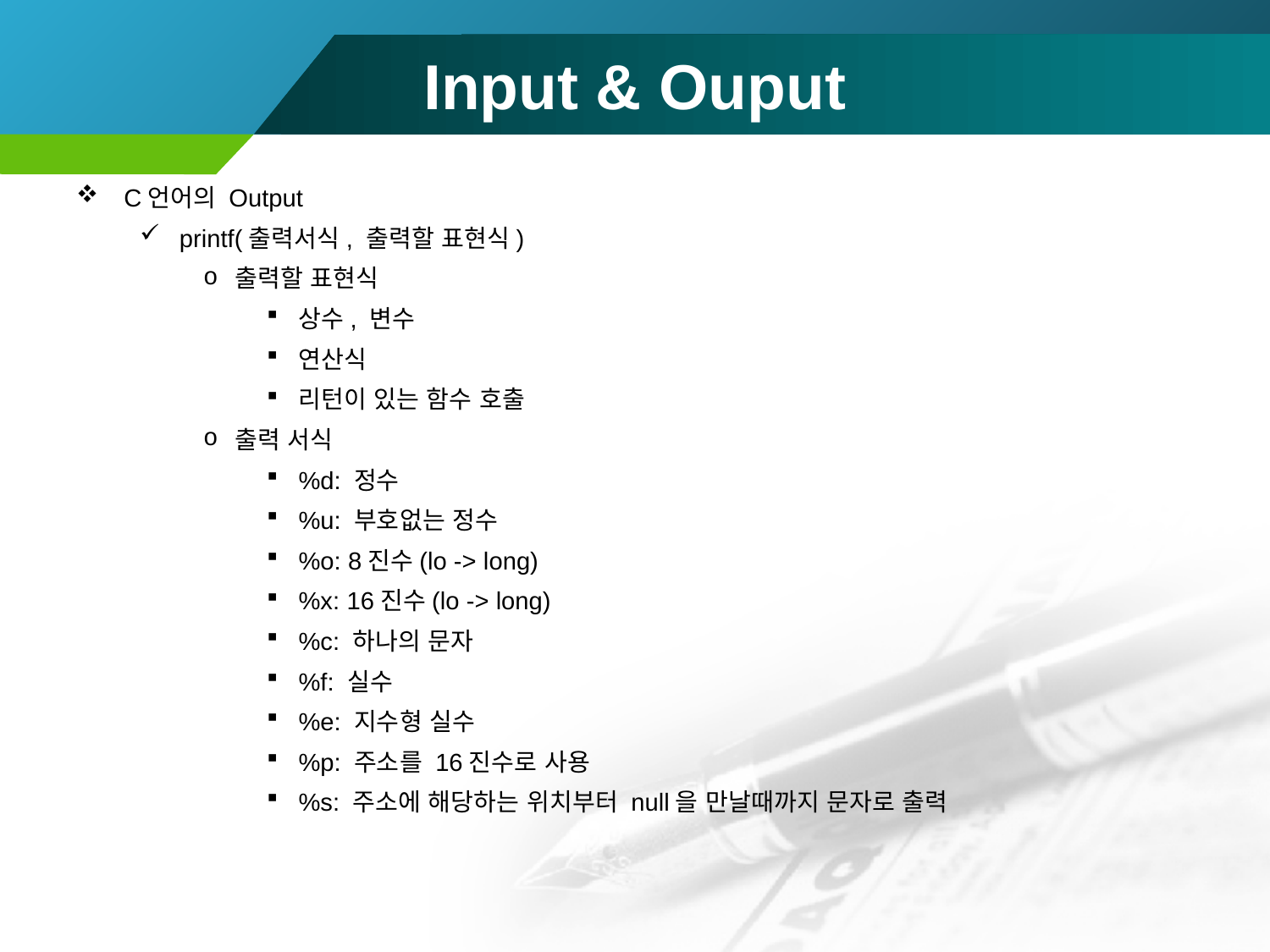

# Input & Ouput
C언어의 Output
printf(출력서식, 출력할 표현식)
출력할 표현식
상수, 변수
연산식
리턴이 있는 함수 호출
출력 서식
%d: 정수
%u: 부호없는 정수
%o: 8진수(lo -> long)
%x: 16진수(lo -> long)
%c: 하나의 문자
%f: 실수
%e: 지수형 실수
%p: 주소를 16진수로 사용
%s: 주소에 해당하는 위치부터 null을 만날때까지 문자로 출력